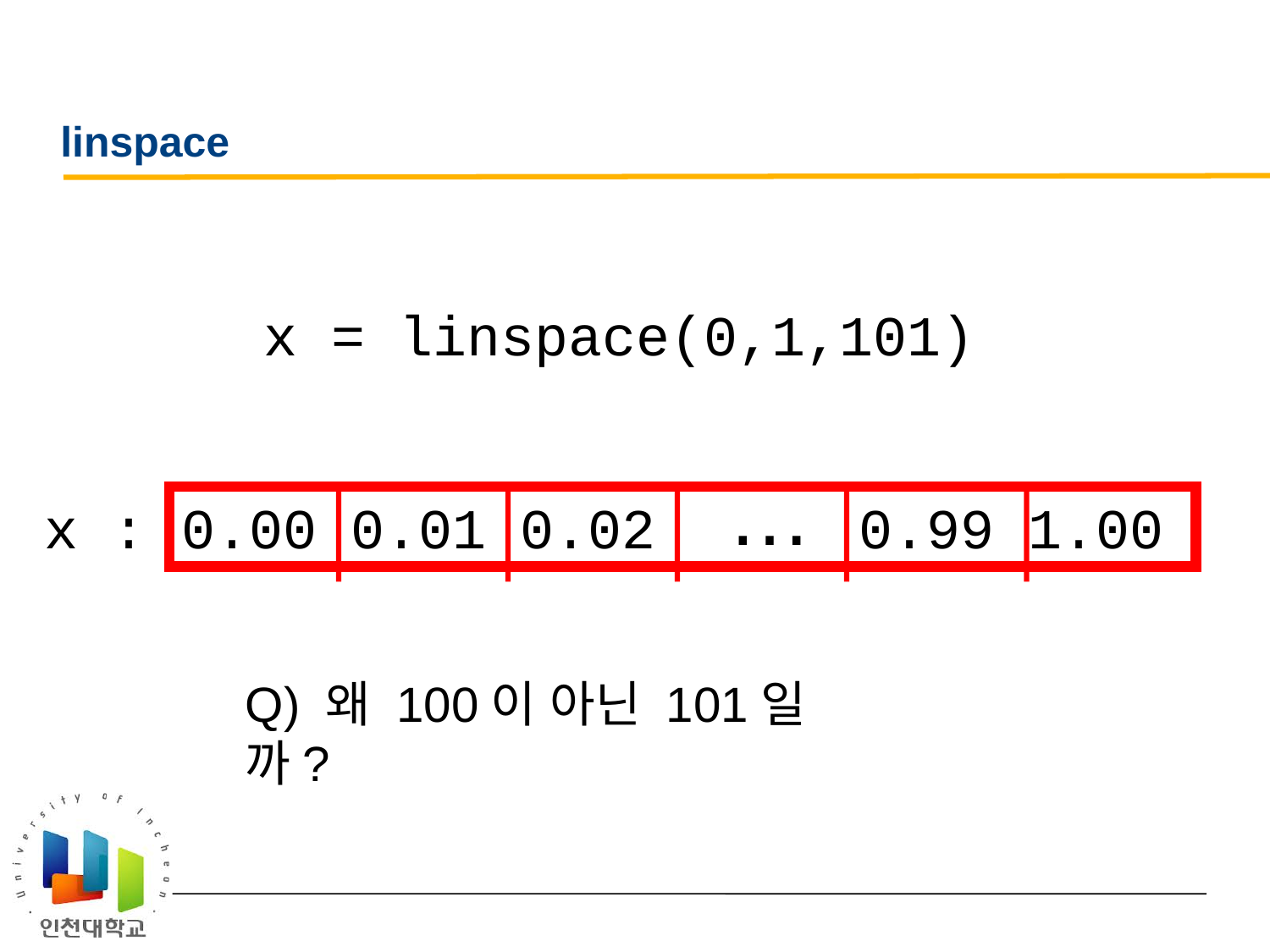

# linspace
x = linspace(0,1,101)
…
x :
0.00 0.01 0.02      0.99 1.00

Q) 왜 100이 아닌 101일까?
Insight Through Computing